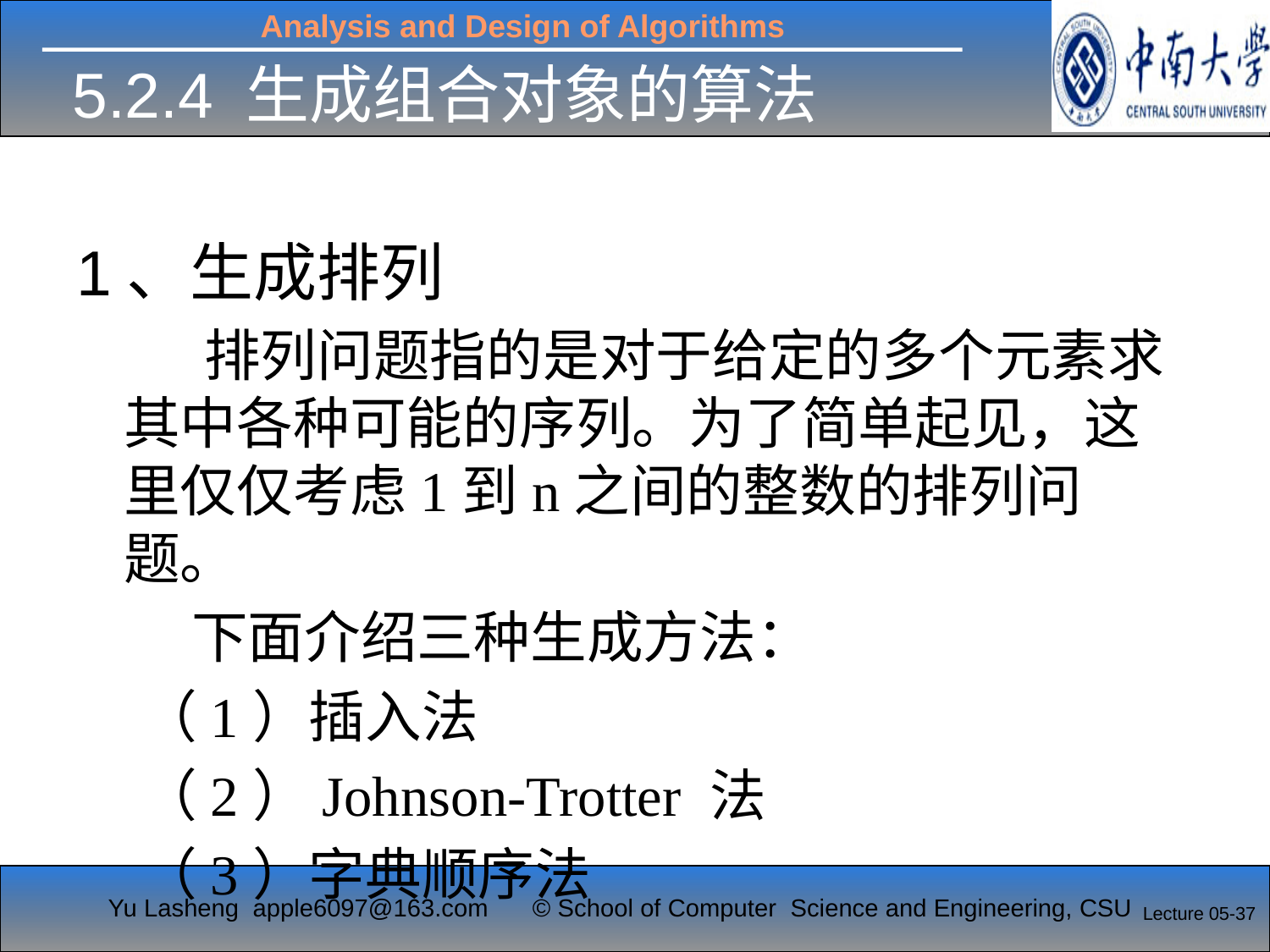

# 5.2.4 生成组合对象的算法
1、生成排列
         排列问题指的是对于给定的多个元素求其中各种可能的序列。为了简单起见，这里仅仅考虑1到n之间的整数的排列问题。
        下面介绍三种生成方法：
    （1）插入法
    （2）Johnson-Trotter 法
    （3）字典顺序法
Lecture 05-37